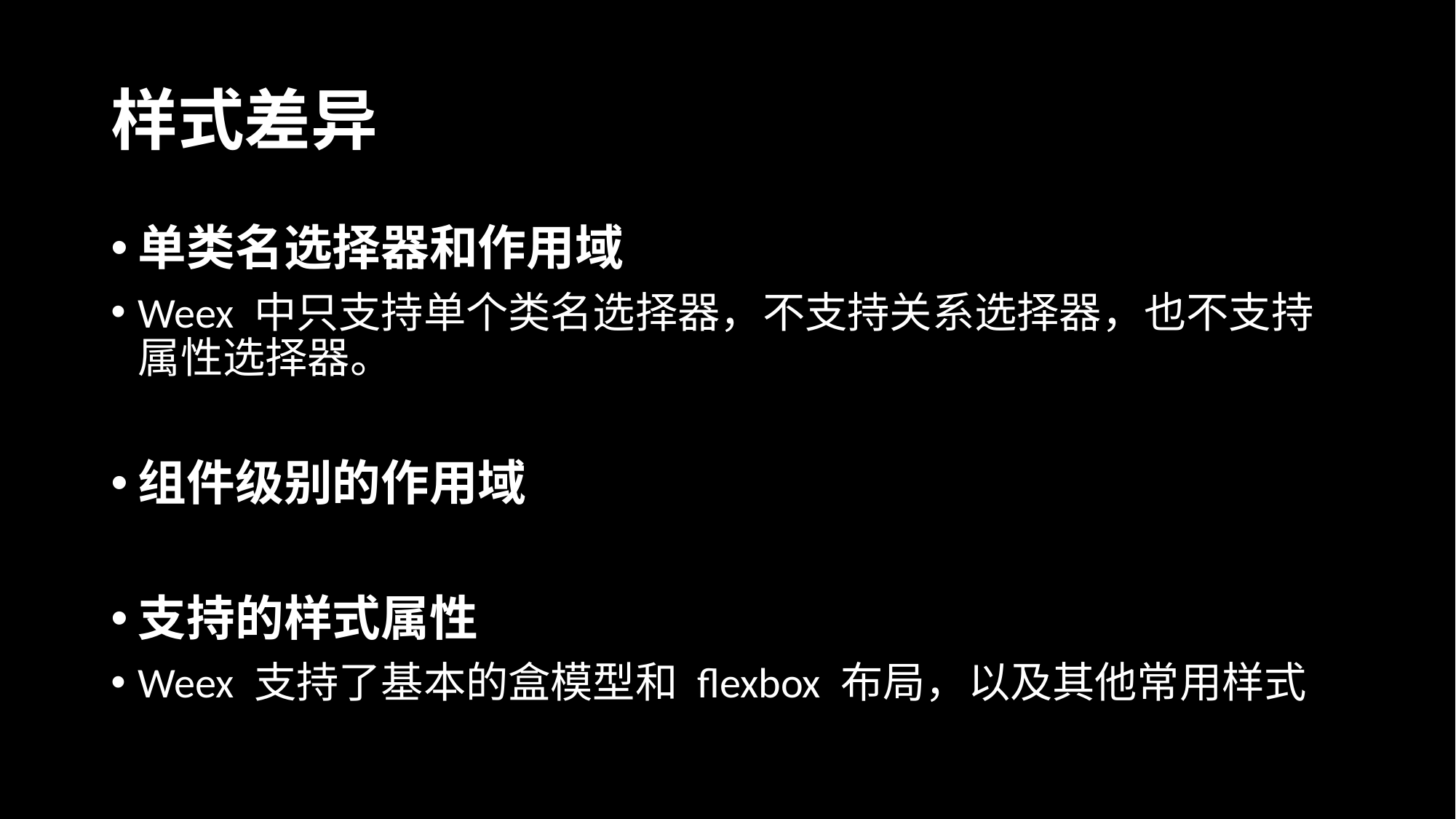

# 样式差异
单类名选择器和作用域
Weex 中只支持单个类名选择器，不支持关系选择器，也不支持属性选择器。

组件级别的作用域

支持的样式属性
Weex 支持了基本的盒模型和 flexbox 布局，以及其他常用样式